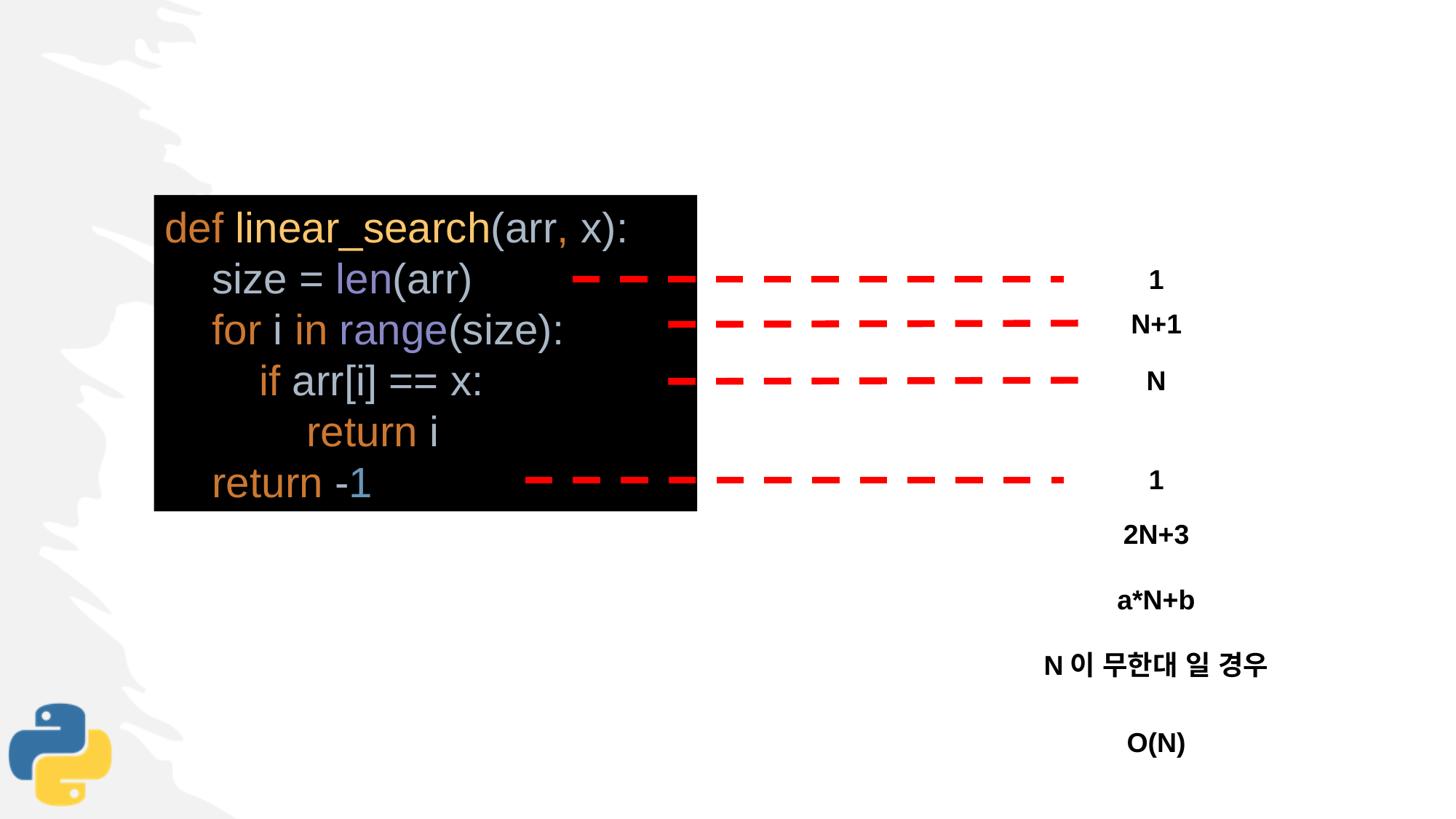

def linear_search(arr, x):
    size = len(arr)
    for i in range(size):
        if arr[i] == x:
            return i
    return -1
1
N+1
N
1
2N+3

a*N+b

N이 무한대 일 경우
O(N)